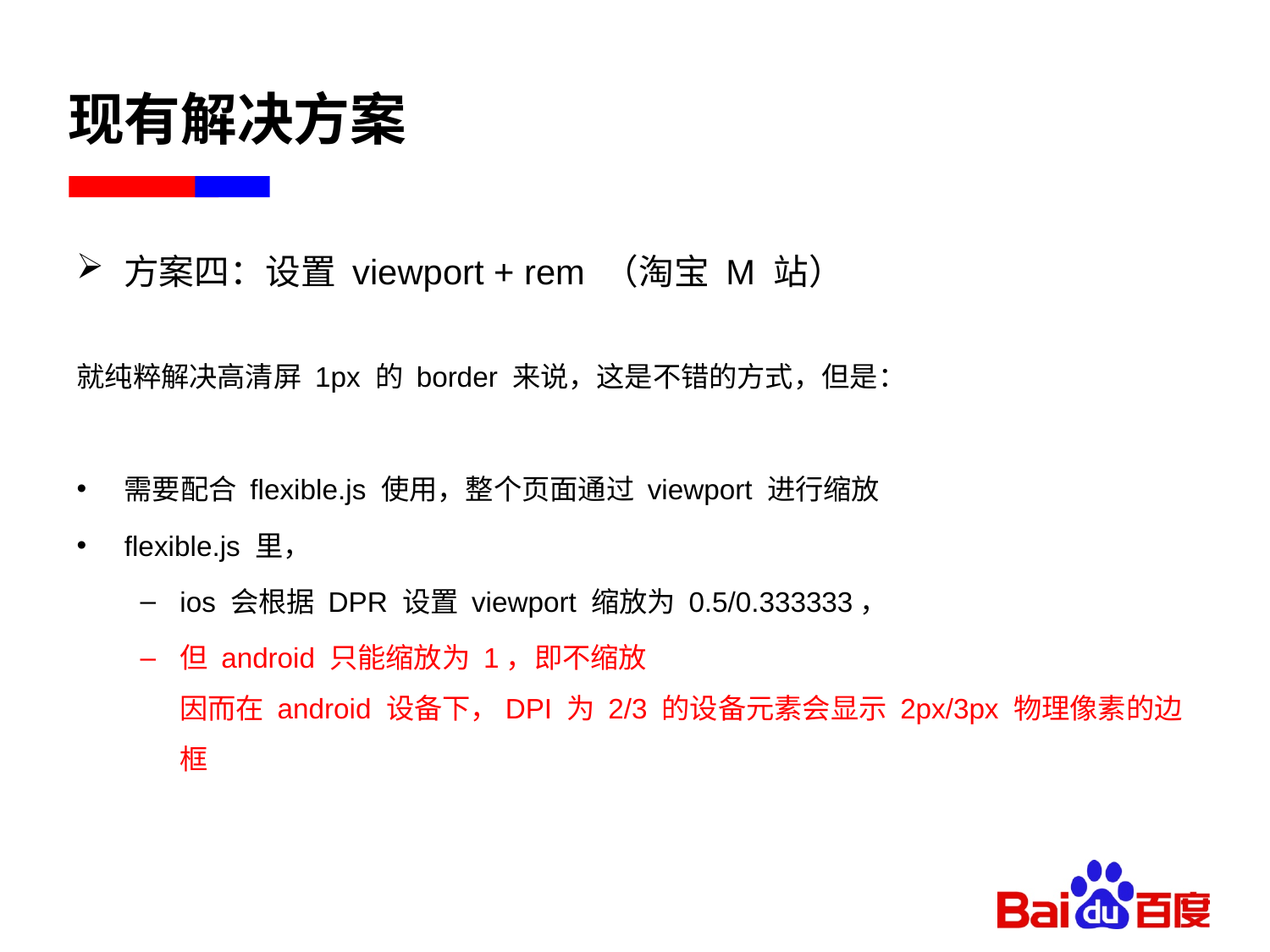

# 现有解决方案
方案四：设置 viewport + rem （淘宝 M 站）
就纯粹解决高清屏 1px 的 border 来说，这是不错的方式，但是：

需要配合 flexible.js 使用，整个页面通过 viewport 进行缩放
flexible.js 里，
ios 会根据 DPR 设置 viewport 缩放为 0.5/0.333333，
但 android 只能缩放为 1，即不缩放
因而在 android 设备下，DPI 为 2/3 的设备元素会显示 2px/3px 物理像素的边框